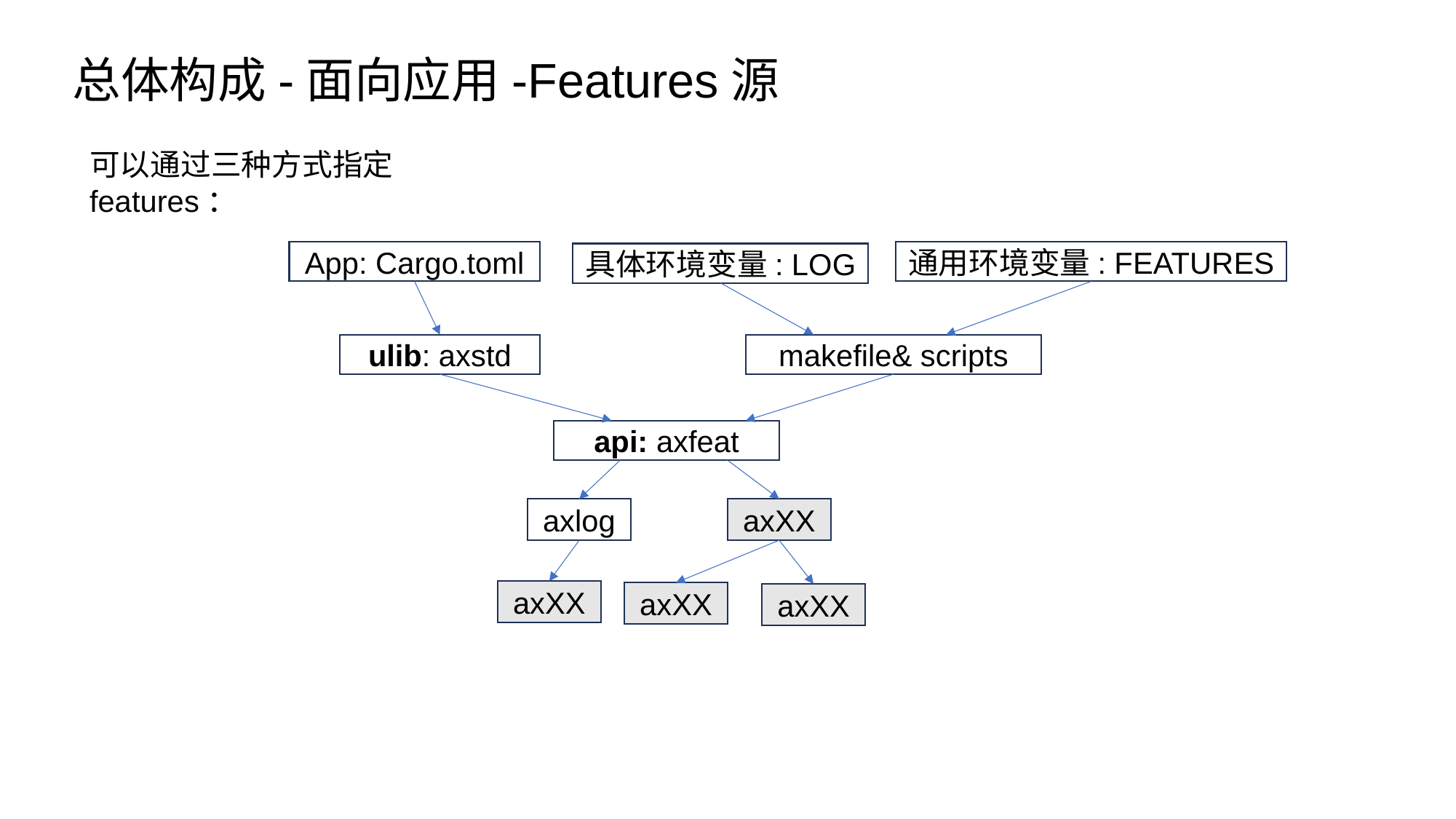

总体构成-面向应用-Features源
可以通过三种方式指定features：
通用环境变量: FEATURES
App: Cargo.toml
具体环境变量: LOG
makefile& scripts
ulib: axstd
api: axfeat
axlog
axXX
axXX
axXX
axXX